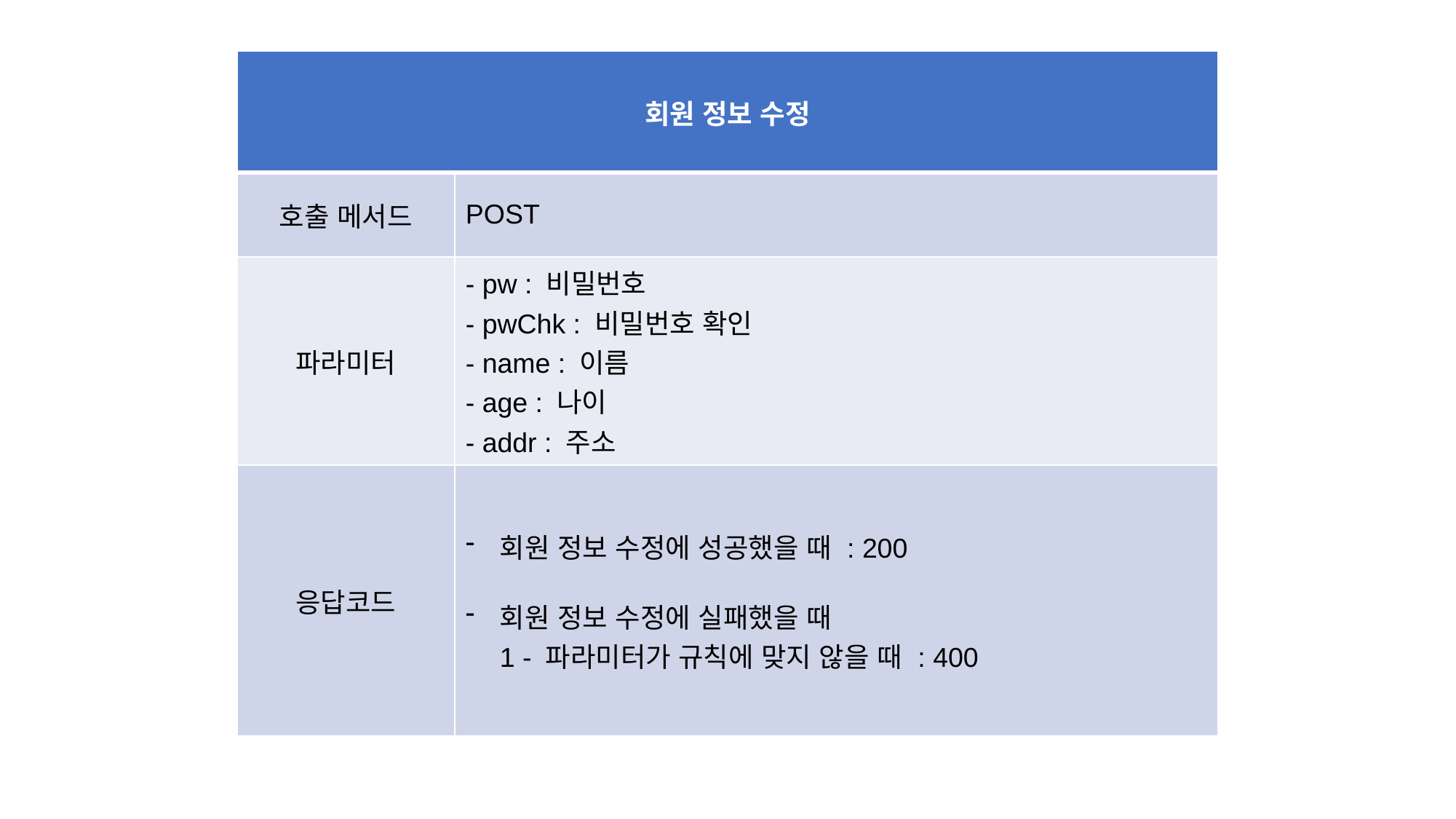

| 회원 정보 수정 |  |
| --- | --- |
| 호출 메서드 | POST |
| 파라미터 | - pw : 비밀번호 - pwChk : 비밀번호 확인 - name : 이름 - age : 나이 - addr : 주소 |
| 응답코드 | 회원 정보 수정에 성공했을 때 : 200 회원 정보 수정에 실패했을 때 1 - 파라미터가 규칙에 맞지 않을 때 : 400 |